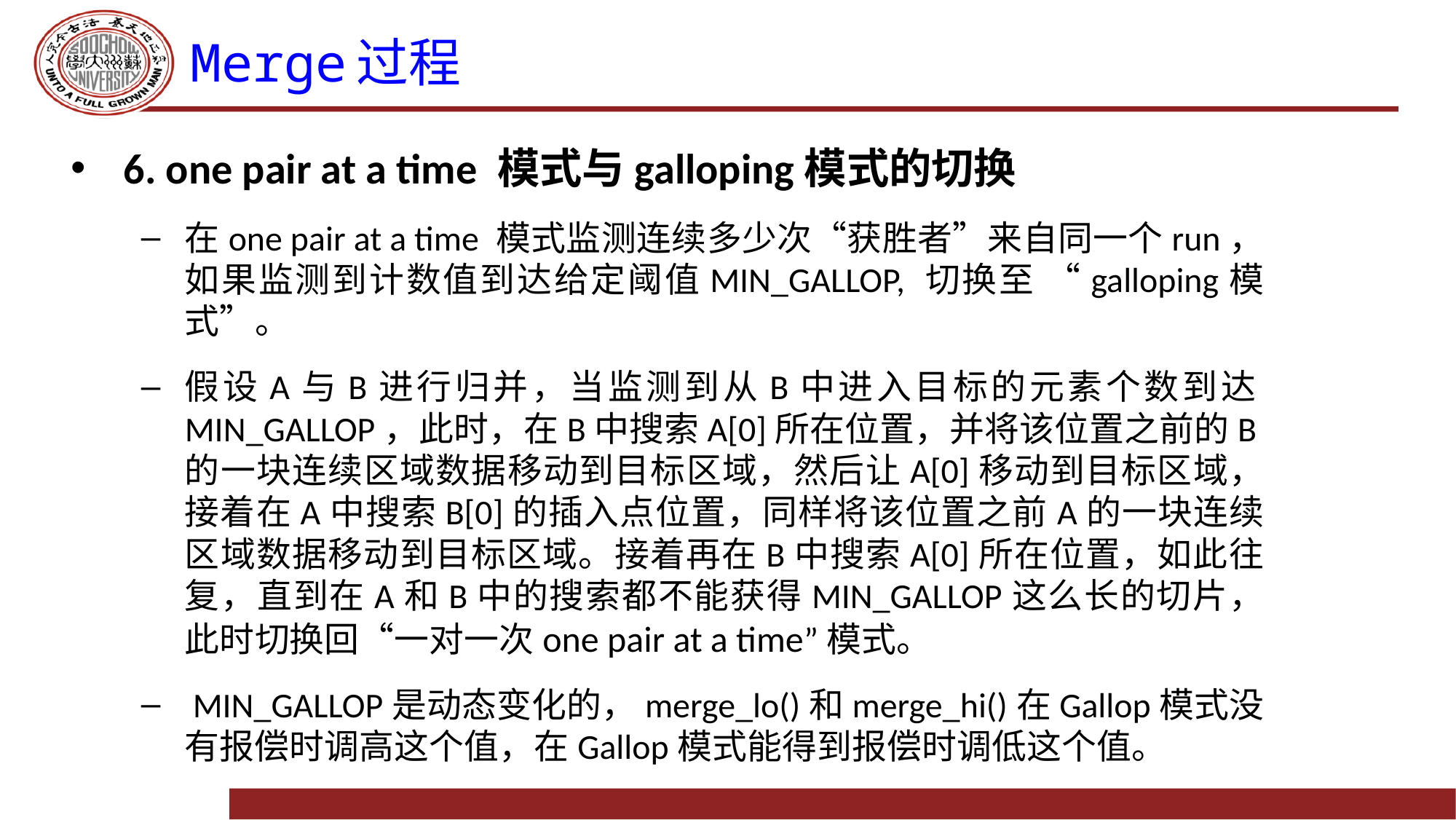

# Merge过程
6. one pair at a time 模式与galloping模式的切换
在one pair at a time 模式监测连续多少次“获胜者”来自同一个run，如果监测到计数值到达给定阈值MIN_GALLOP, 切换至 “galloping模式”。
假设A与B进行归并，当监测到从B中进入目标的元素个数到达MIN_GALLOP，此时，在B中搜索A[0]所在位置，并将该位置之前的B的一块连续区域数据移动到目标区域，然后让A[0]移动到目标区域，接着在A中搜索B[0]的插入点位置，同样将该位置之前A的一块连续区域数据移动到目标区域。接着再在B中搜索A[0]所在位置，如此往复，直到在A和B中的搜索都不能获得MIN_GALLOP这么长的切片，此时切换回“一对一次one pair at a time”模式。
 MIN_GALLOP是动态变化的，merge_lo()和merge_hi()在Gallop模式没有报偿时调高这个值，在Gallop模式能得到报偿时调低这个值。